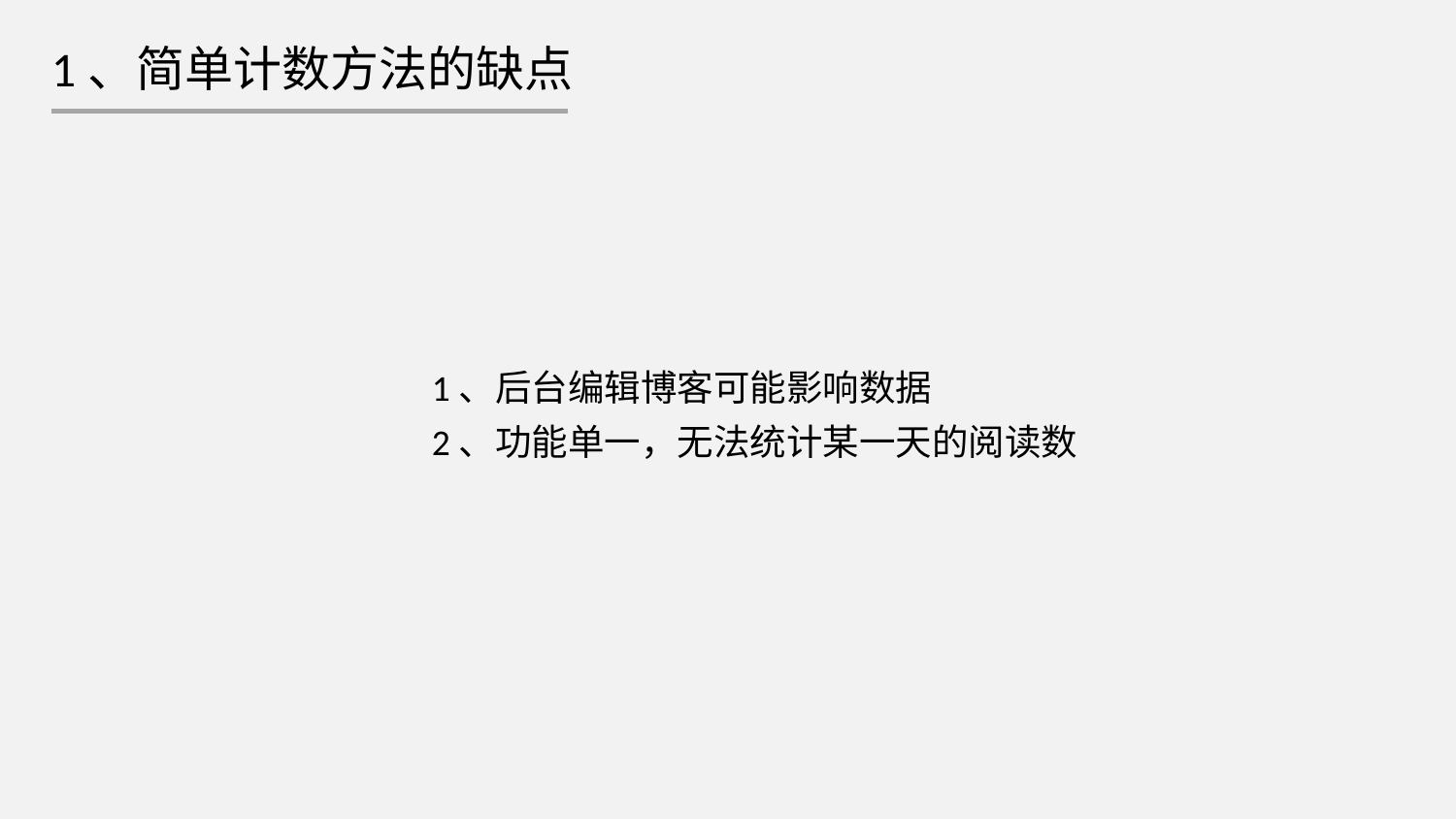

1、简单计数方法的缺点
1、后台编辑博客可能影响数据
2、功能单一，无法统计某一天的阅读数